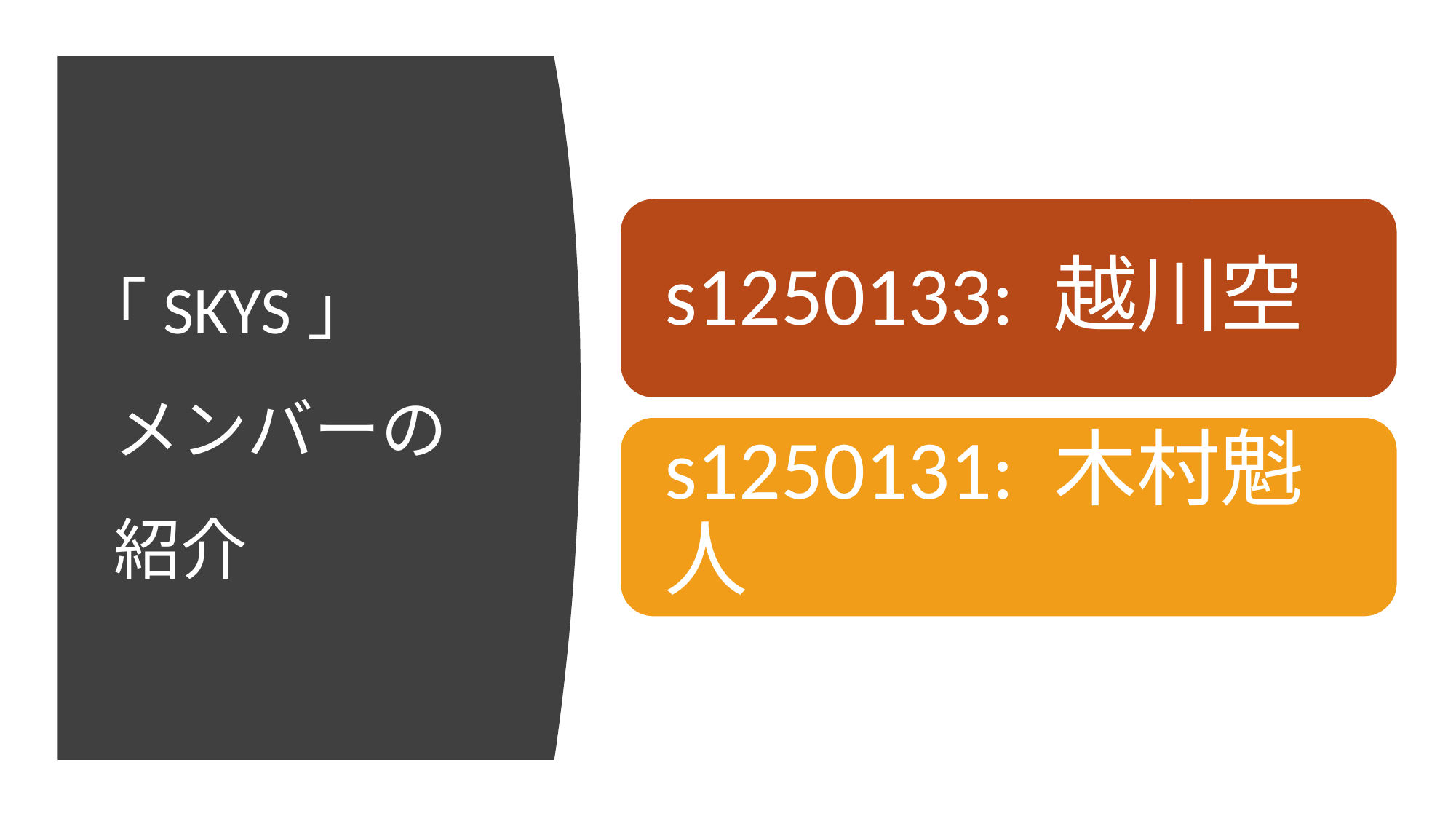

s1250133: 越川空
s1250131: 木村魁人

# ｢SKYS｣ メンバーの紹介